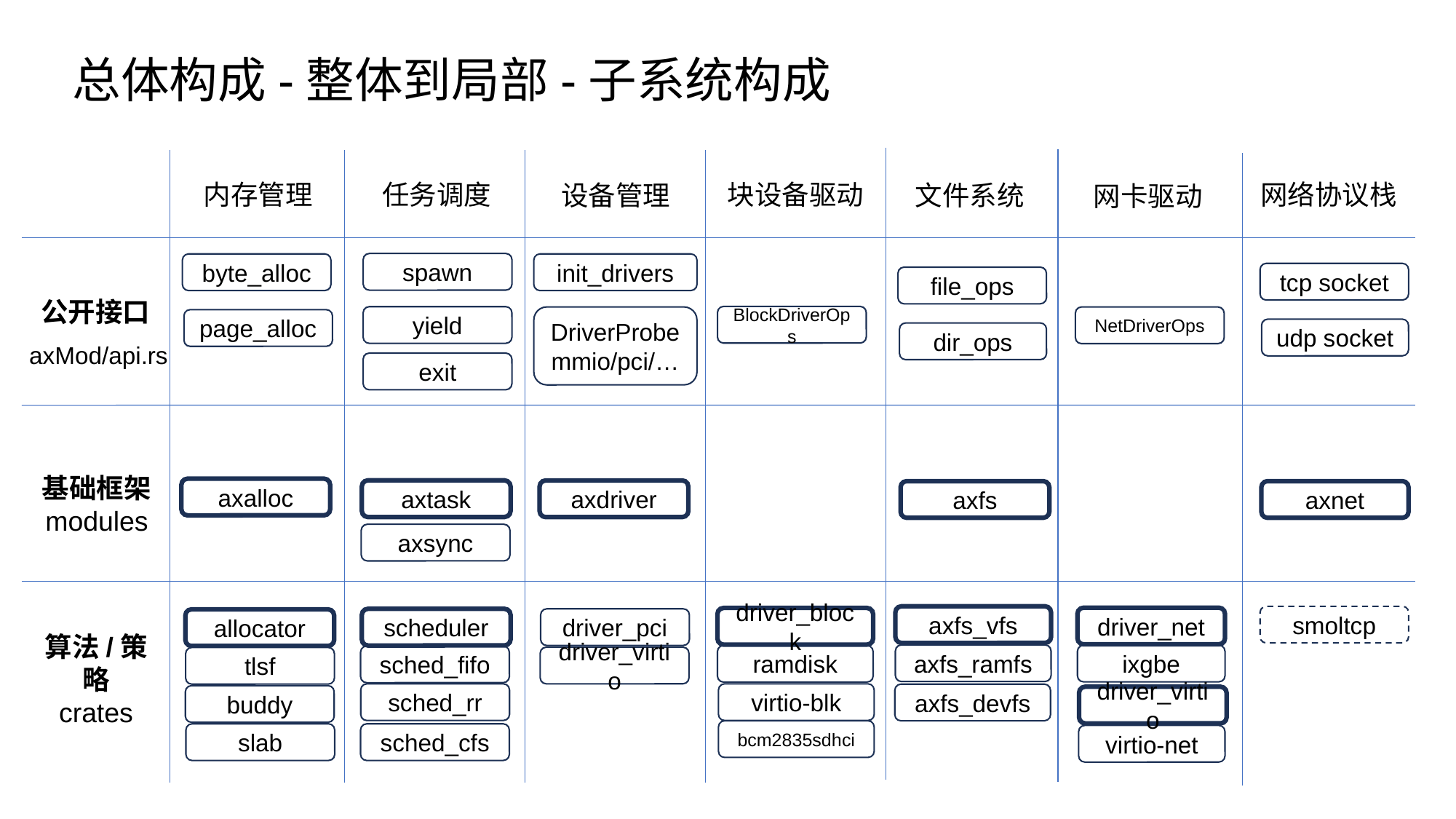

总体构成-整体到局部-子系统构成
网络协议栈
内存管理
任务调度
块设备驱动
设备管理
文件系统
网卡驱动
spawn
byte_alloc
init_drivers
tcp socket
file_ops
公开接口
BlockDriverOps
yield
DriverProbe
mmio/pci/…
NetDriverOps
page_alloc
udp socket
dir_ops
axMod/api.rs
exit
基础框架
modules
axalloc
axtask
axdriver
axfs
axnet
axsync
axfs_vfs
smoltcp
driver_net
driver_block
scheduler
driver_pci
allocator
算法/策略
crates
axfs_ramfs
ixgbe
ramdisk
sched_fifo
driver_virtio
tlsf
sched_rr
virtio-blk
axfs_devfs
buddy
driver_virtio
bcm2835sdhci
slab
sched_cfs
virtio-net